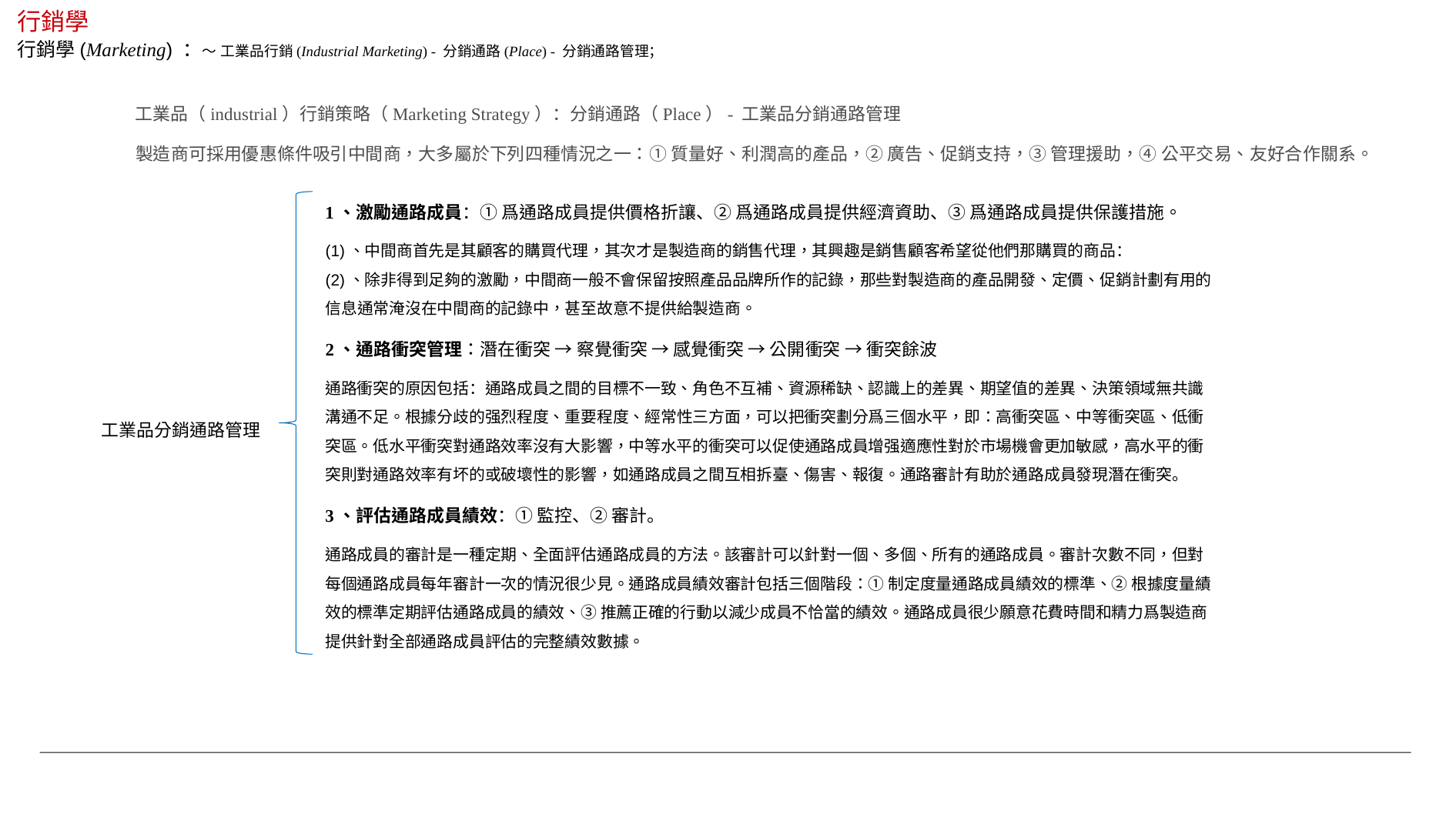

行銷學
行銷學(Marketing) ：～ 工業品行銷(Industrial Marketing) - 分銷通路(Place) - 分銷通路管理；
工業品（industrial）行銷策略（Marketing Strategy）：分銷通路（Place）- 工業品分銷通路管理
製造商可採用優惠條件吸引中間商，大多屬於下列四種情況之一：① 質量好、利潤高的產品，② 廣告、促銷支持，③ 管理援助，④ 公平交易、友好合作關系。
1、激勵通路成員：① 爲通路成員提供價格折讓、② 爲通路成員提供經濟資助、③ 爲通路成員提供保護措施。

(1)、中間商首先是其顧客的購買代理，其次才是製造商的銷售代理，其興趣是銷售顧客希望從他們那購買的商品：
(2)、除非得到足夠的激勵，中間商一般不會保留按照產品品牌所作的記錄，那些對製造商的產品開發、定價、促銷計劃有用的信息通常淹沒在中間商的記錄中，甚至故意不提供給製造商。
2、通路衝突管理：潛在衝突 → 察覺衝突 → 感覺衝突 → 公開衝突 → 衝突餘波
通路衝突的原因包括：通路成員之間的目標不一致、角色不互補、資源稀缺、認識上的差異、期望值的差異、決策領域無共識溝通不足。根據分歧的强烈程度、重要程度、經常性三方面，可以把衝突劃分爲三個水平，即：高衝突區、中等衝突區、低衝突區。低水平衝突對通路效率沒有大影響，中等水平的衝突可以促使通路成員增强適應性對於市場機會更加敏感，高水平的衝突則對通路效率有坏的或破壞性的影響，如通路成員之間互相拆臺、傷害、報復。通路審計有助於通路成員發現潛在衝突。
工業品分銷通路管理
3、評估通路成員績效：① 監控、② 審計。
通路成員的審計是一種定期、全面評估通路成員的方法。該審計可以針對一個、多個、所有的通路成員。審計次數不同，但對每個通路成員每年審計一次的情況很少見。通路成員績效審計包括三個階段：① 制定度量通路成員績效的標準、② 根據度量績效的標準定期評估通路成員的績效、③ 推薦正確的行動以減少成員不恰當的績效。通路成員很少願意花費時間和精力爲製造商提供針對全部通路成員評估的完整績效數據。